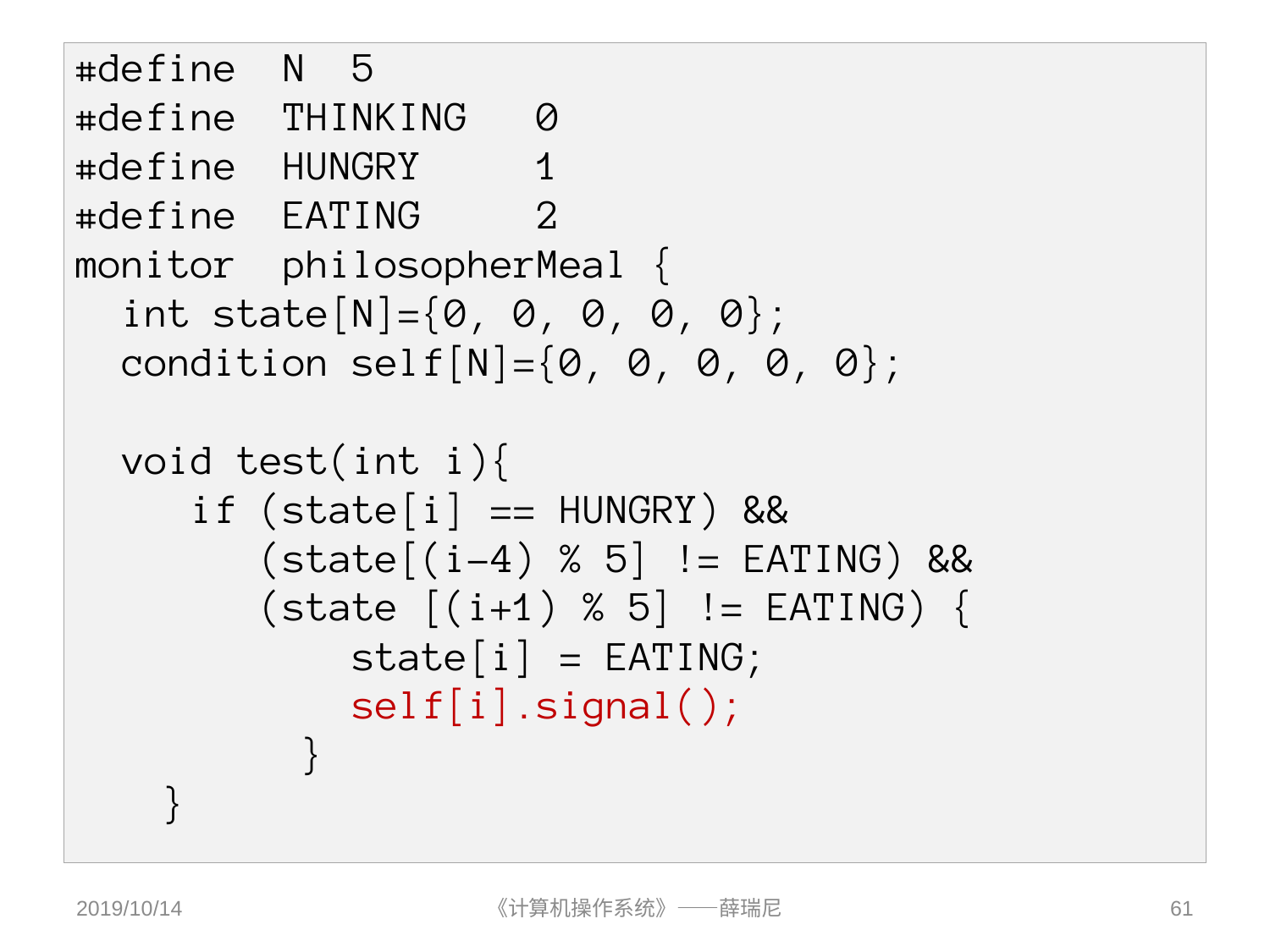

#define  N  5
#define  THINKING   0
#define  HUNGRY     1
#define  EATING     2
monitor  philosopherMeal {
  int state[N]={0, 0, 0, 0, 0};
  condition self[N]={0, 0, 0, 0, 0};

  void test(int i){
     if (state[i] == HUNGRY) &&
        (state[(i-4) % 5] != EATING) &&
        (state [(i+1) % 5] != EATING) {
            state[i] = EATING;
            self[i].signal();
       }
 }

2019/10/14
《计算机操作系统》——薛瑞尼
61